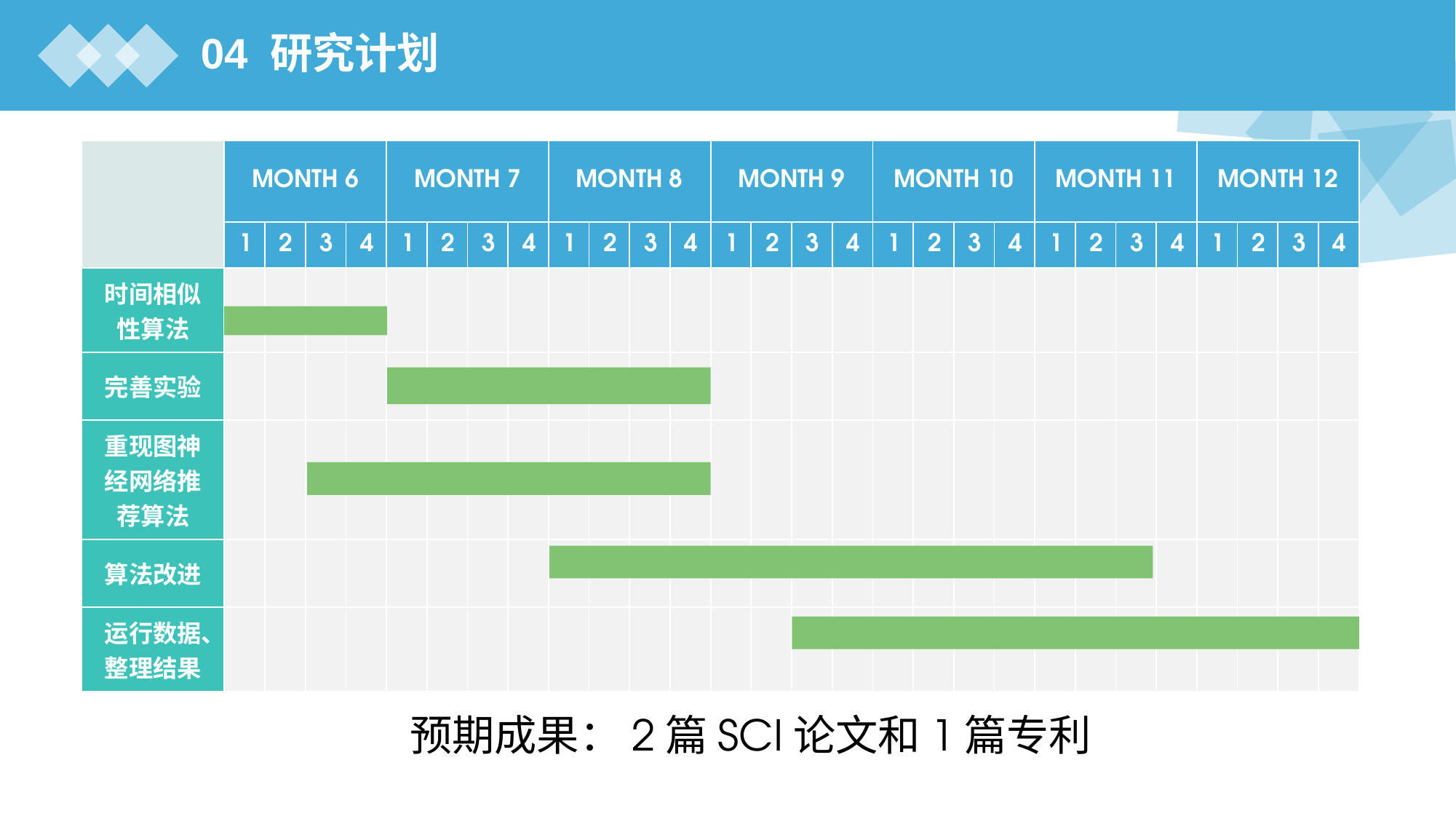

04 研究计划
|  | MONTH 6 |  |  |  | MONTH 7 |  |  |  | MONTH 8 |  |  |  | MONTH 9 |  |  |  | MONTH 10 |  |  |  | MONTH 11 |  |  |  | MONTH 12 |  |  |  |
| --- | --- | --- | --- | --- | --- | --- | --- | --- | --- | --- | --- | --- | --- | --- | --- | --- | --- | --- | --- | --- | --- | --- | --- | --- | --- | --- | --- | --- |
|  | 1 | 2 | 3 | 4 | 1 | 2 | 3 | 4 | 1 | 2 | 3 | 4 | 1 | 2 | 3 | 4 | 1 | 2 | 3 | 4 | 1 | 2 | 3 | 4 | 1 | 2 | 3 | 4 |
| 时间相似性算法 |  |  |  |  |  |  |  |  |  |  |  |  |  |  |  |  |  |  |  |  |  |  |  |  |  |  |  |  |
| 完善实验 |  |  |  |  |  |  |  |  |  |  |  |  |  |  |  |  |  |  |  |  |  |  |  |  |  |  |  |  |
| 重现图神经网络推荐算法 |  |  |  |  |  |  |  |  |  |  |  |  |  |  |  |  |  |  |  |  |  |  |  |  |  |  |  |  |
| 算法改进 |  |  |  |  |  |  |  |  |  |  |  |  |  |  |  |  |  |  |  |  |  |  |  |  |  |  |  |  |
| 运行数据、整理结果 |  |  |  |  |  |  |  |  |  |  |  |  |  |  |  |  |  |  |  |  |  |  |  |  |  |  |  |  |

预期成果：2篇SCI论文和1篇专利